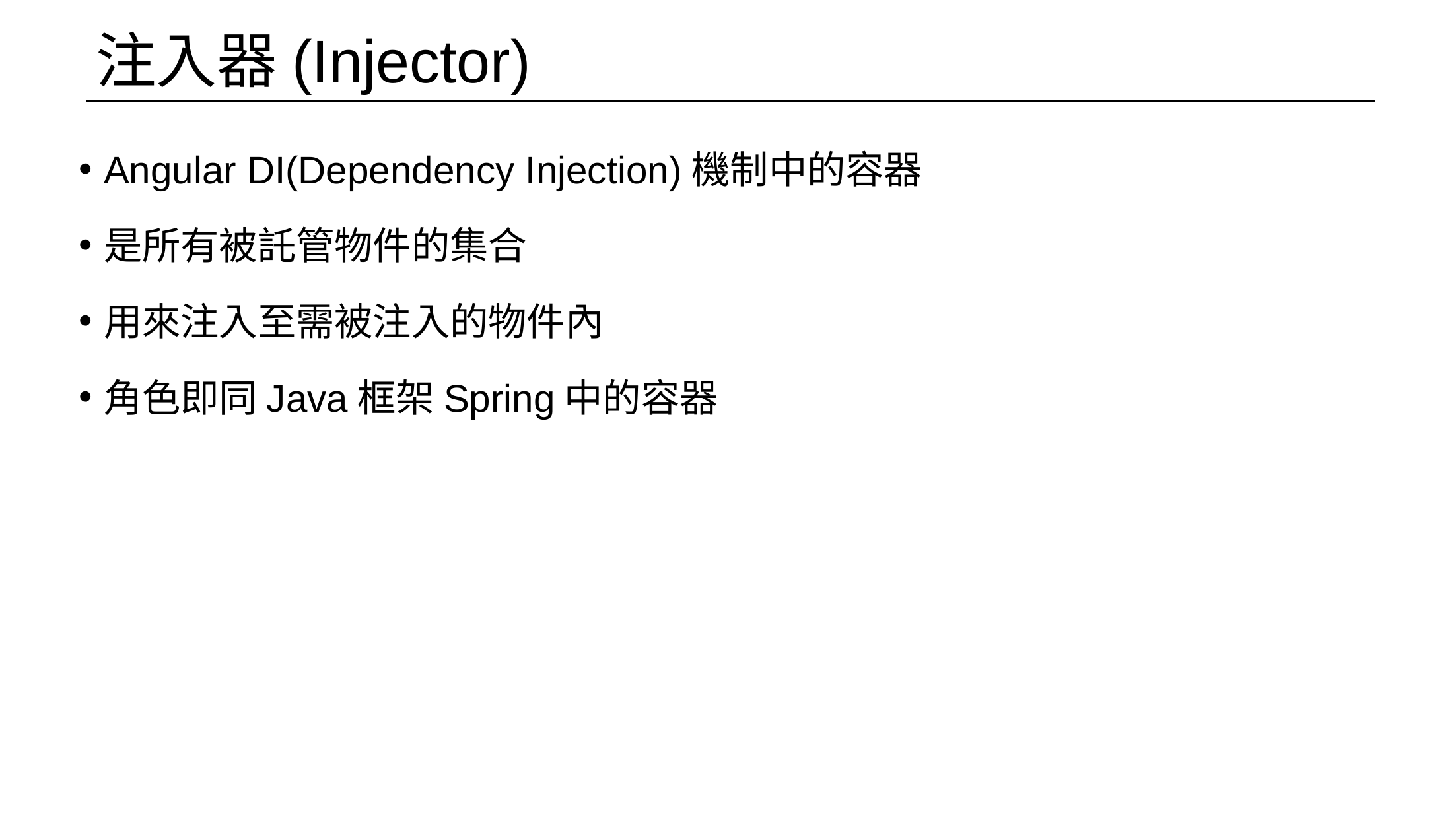

# 注入器(Injector)
Angular DI(Dependency Injection)機制中的容器
是所有被託管物件的集合
用來注入至需被注入的物件內
角色即同Java框架Spring中的容器